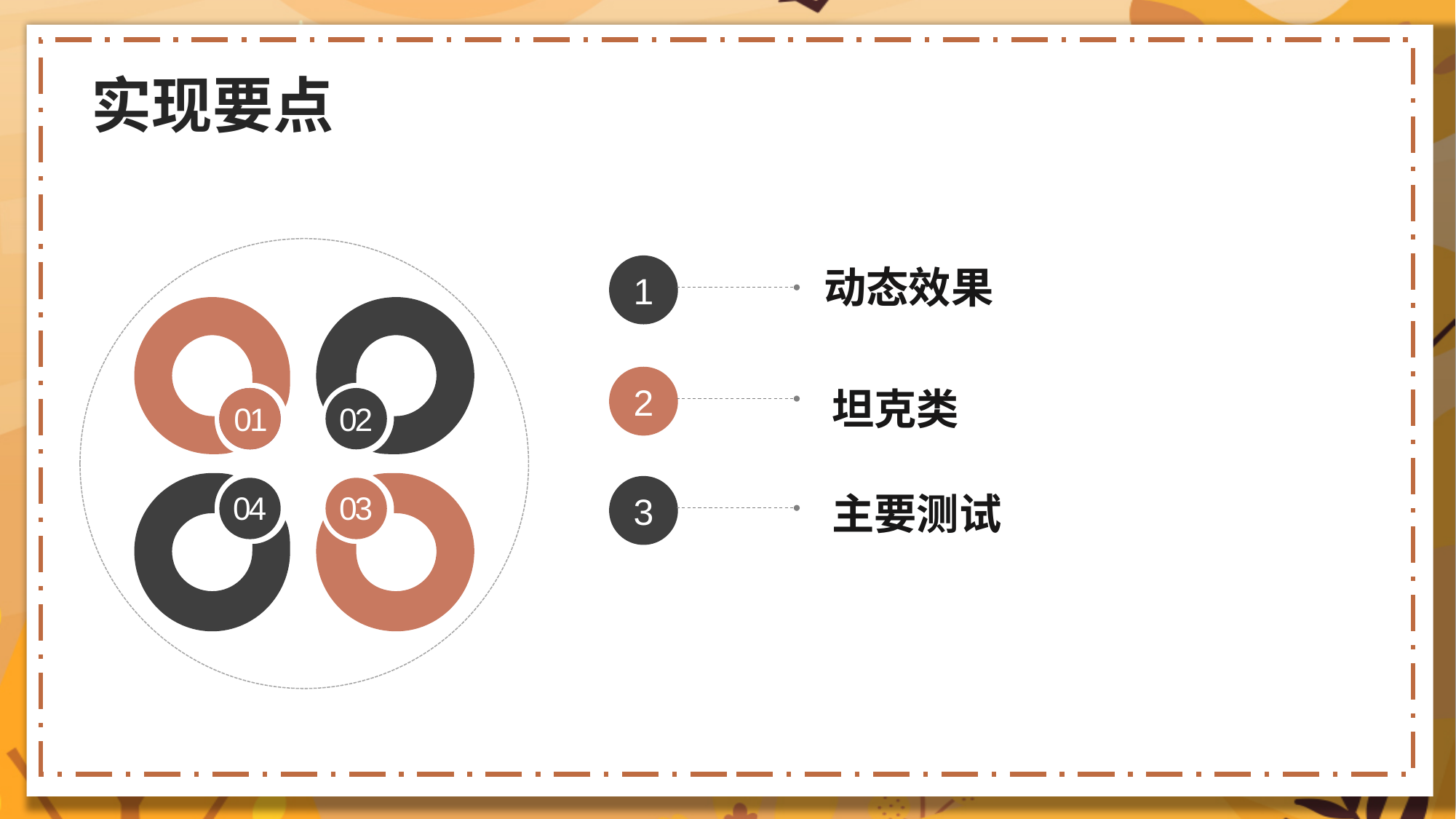

实现要点

01

02

04

03
1
动态效果
2
坦克类
3
主要测试